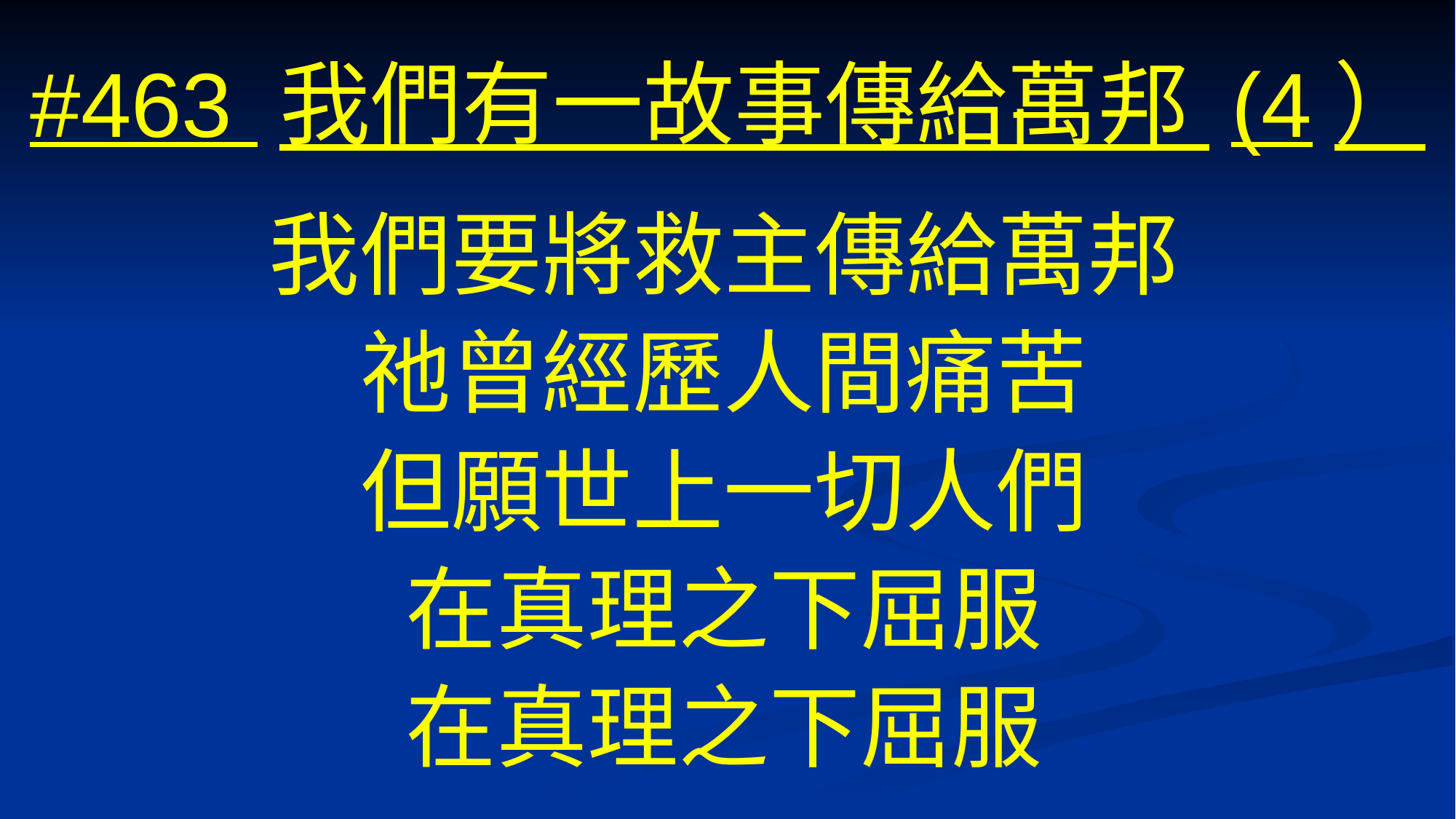

# #463 我們有一故事傳給萬邦 (4）
我們要將救主傳給萬邦
祂曾經歷人間痛苦
但願世上一切人們
在真理之下屈服
在真理之下屈服